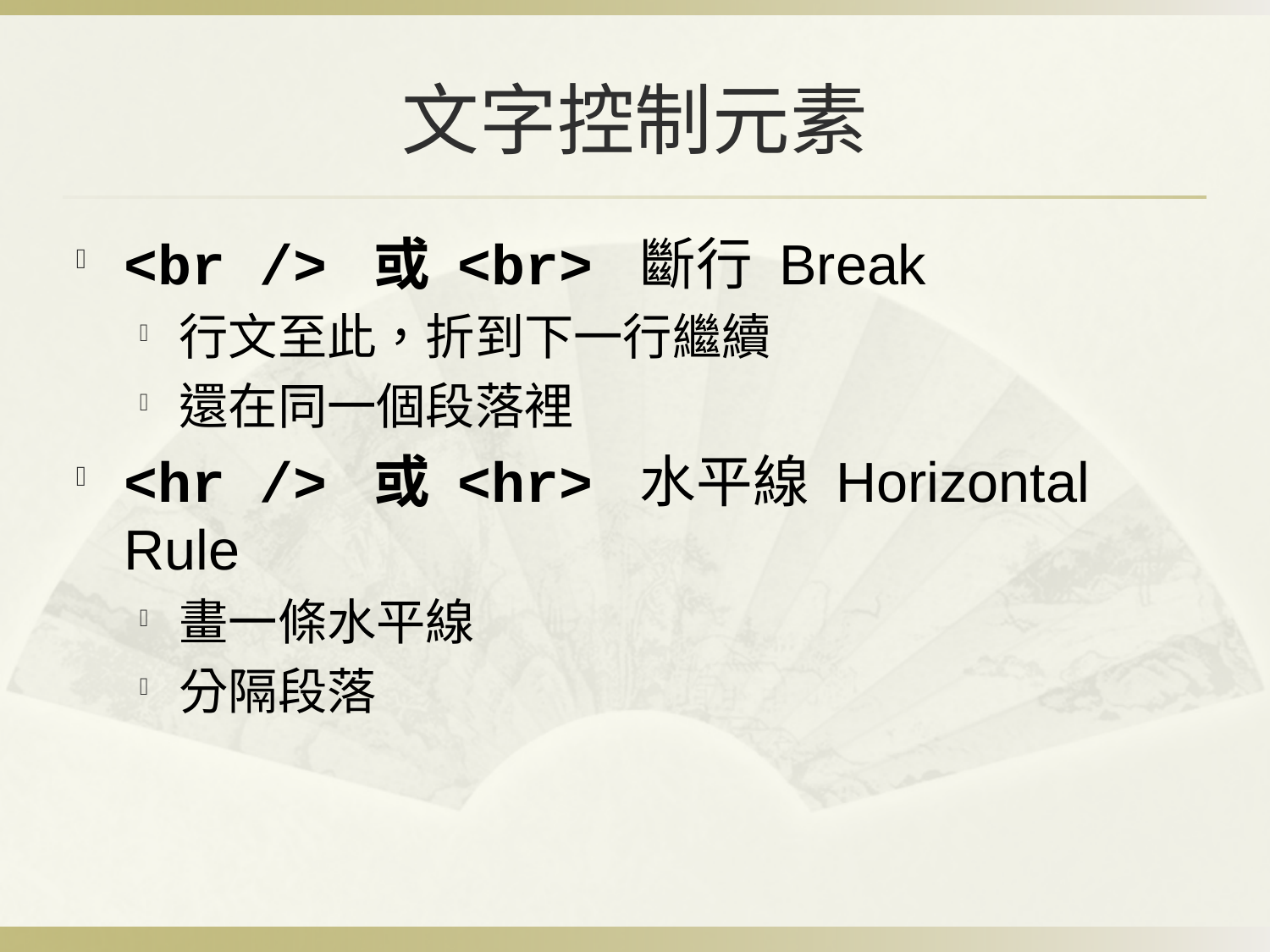

# 文字控制元素
<br /> 或 <br> 斷行 Break
行文至此，折到下一行繼續
還在同一個段落裡
<hr /> 或 <hr> 水平線 Horizontal Rule
畫一條水平線
分隔段落